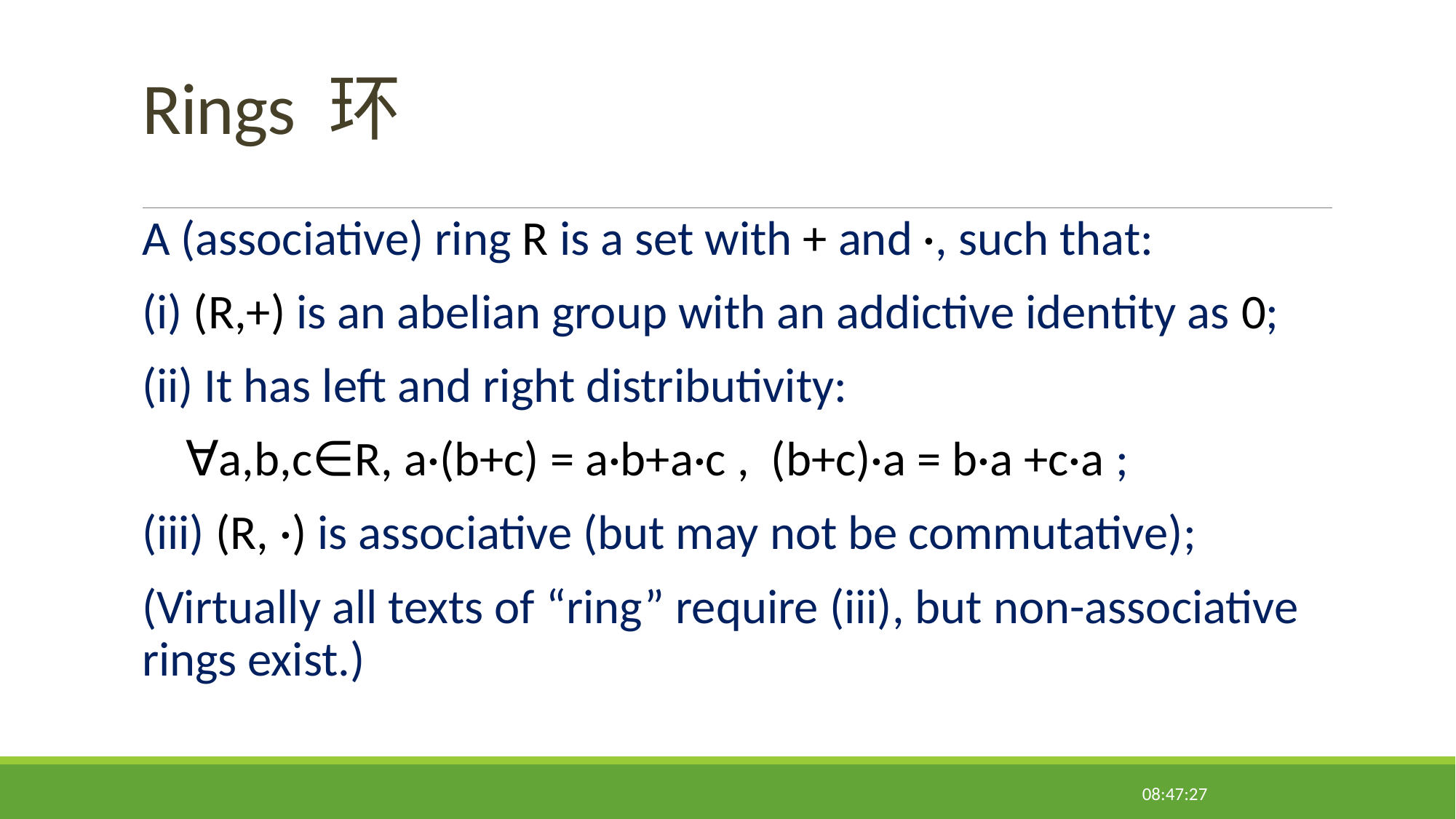

# Rings 环
A (associative) ring R is a set with + and ·, such that:
(i) (R,+) is an abelian group with an addictive identity as 0;
(ii) It has left and right distributivity:
    ∀a,b,c∈R, a·(b+c) = a·b+a·c ,  (b+c)·a = b·a +c·a ;
(iii) (R, ·) is associative (but may not be commutative);
(Virtually all texts of “ring” require (iii), but non-associative rings exist.)
08:47:27